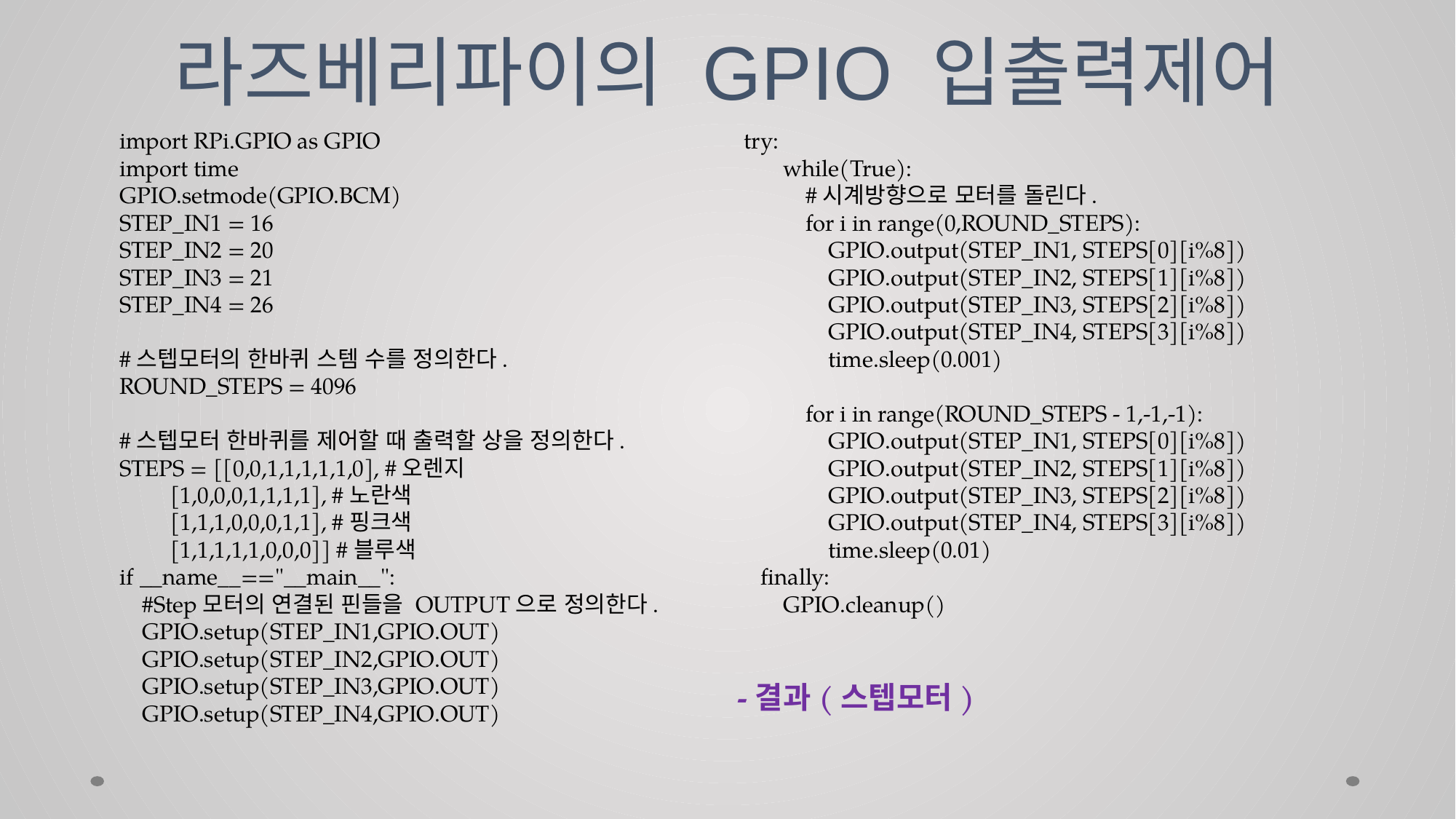

# 라즈베리파이의 GPIO 입출력제어
import RPi.GPIO as GPIO
import time
GPIO.setmode(GPIO.BCM)
STEP_IN1 = 16
STEP_IN2 = 20
STEP_IN3 = 21
STEP_IN4 = 26

#스텝모터의 한바퀴 스템 수를 정의한다.
ROUND_STEPS = 4096

#스텝모터 한바퀴를 제어할 때 출력할 상을 정의한다.
STEPS = [[0,0,1,1,1,1,1,0], #오렌지
         [1,0,0,0,1,1,1,1], #노란색
         [1,1,1,0,0,0,1,1], #핑크색
         [1,1,1,1,1,0,0,0]] #블루색
if __name__=="__main__":
    #Step모터의 연결된 핀들을 OUTPUT으로 정의한다.
    GPIO.setup(STEP_IN1,GPIO.OUT)
    GPIO.setup(STEP_IN2,GPIO.OUT)
    GPIO.setup(STEP_IN3,GPIO.OUT)
    GPIO.setup(STEP_IN4,GPIO.OUT)

 try:
        while(True):
            #시계방향으로 모터를 돌린다.
            for i in range(0,ROUND_STEPS):
                GPIO.output(STEP_IN1, STEPS[0][i%8])
                GPIO.output(STEP_IN2, STEPS[1][i%8])
                GPIO.output(STEP_IN3, STEPS[2][i%8])
                GPIO.output(STEP_IN4, STEPS[3][i%8])
                time.sleep(0.001)

            for i in range(ROUND_STEPS - 1,-1,-1):
                GPIO.output(STEP_IN1, STEPS[0][i%8])
                GPIO.output(STEP_IN2, STEPS[1][i%8])
                GPIO.output(STEP_IN3, STEPS[2][i%8])
                GPIO.output(STEP_IN4, STEPS[3][i%8])
                time.sleep(0.01)
    finally:
        GPIO.cleanup()
-결과(스텝모터)